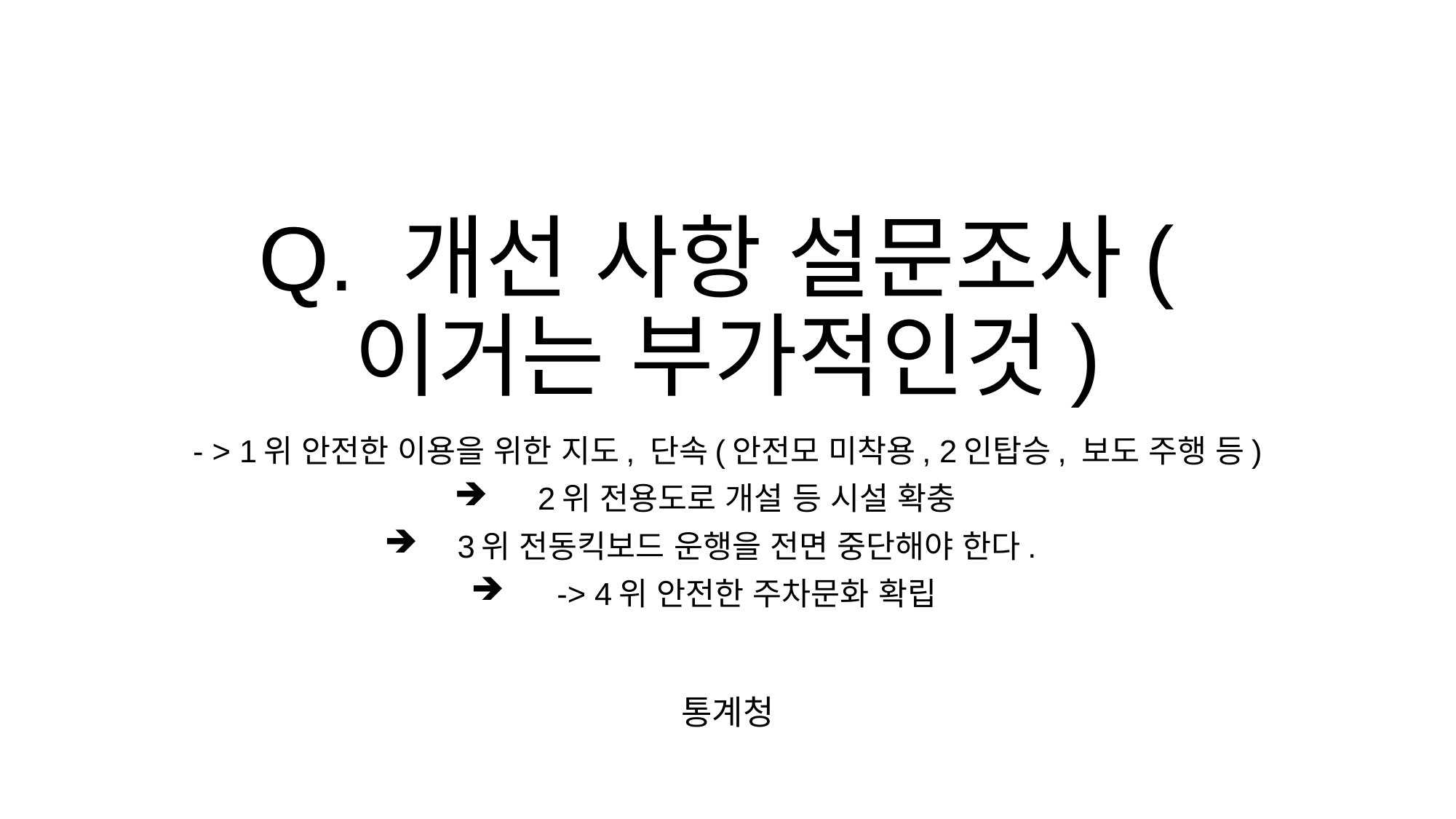

# Q. 개선 사항 설문조사(이거는 부가적인것)
- > 1위 안전한 이용을 위한 지도, 단속(안전모 미착용, 2인탑승, 보도 주행 등)
2위 전용도로 개설 등 시설 확충
3위 전동킥보드 운행을 전면 중단해야 한다.
-> 4위 안전한 주차문화 확립
통계청